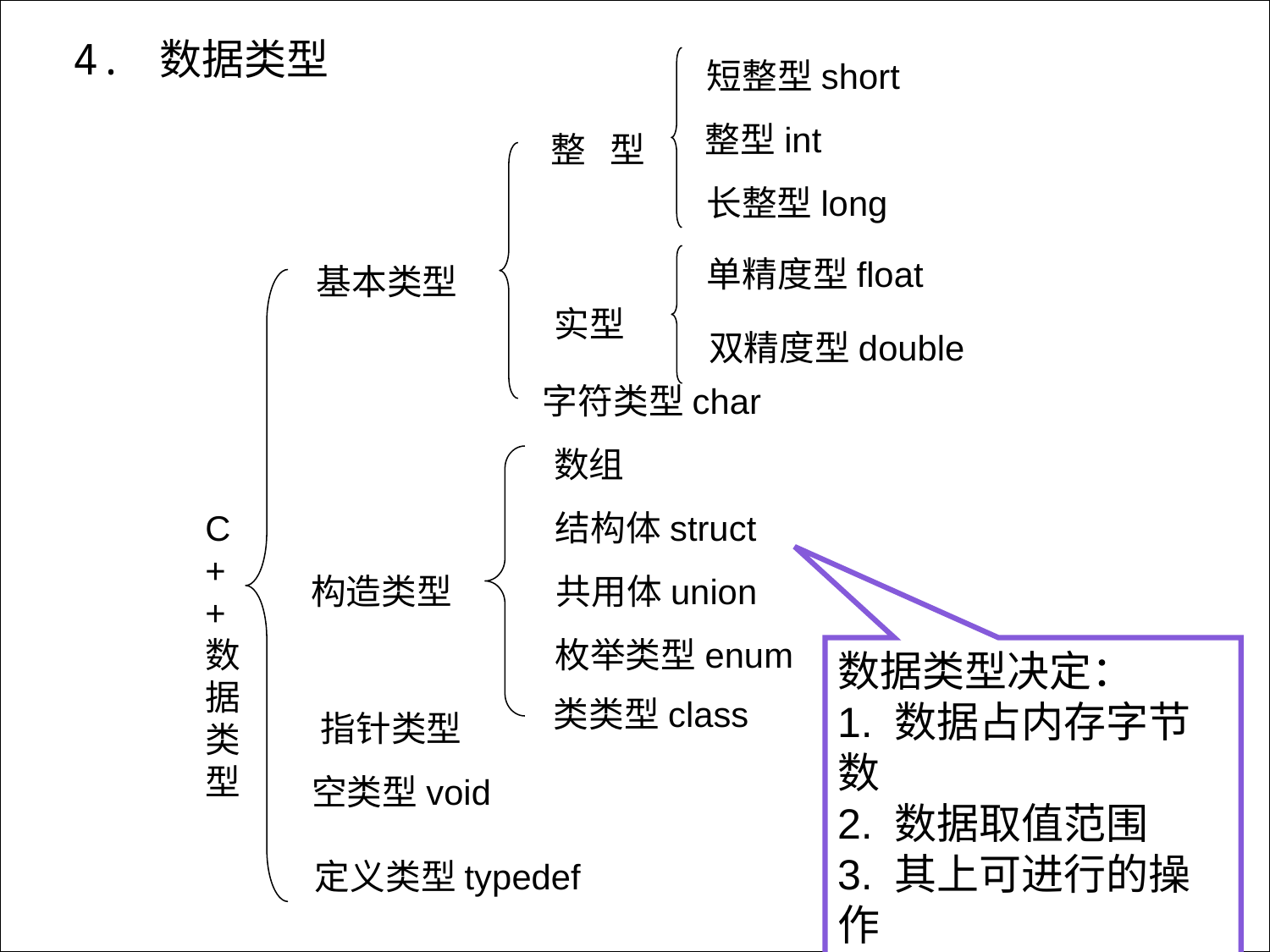

4. 数据类型

短整型short
整型int
长整型long
整   型

单精度型float
双精度型double
基本类型
实型
字符类型char
数组

结构体struct
C
+
+
数
据
类
型
共用体union
构造类型
枚举类型enum
类类型class
指针类型
空类型void
定义类型typedef

数据类型决定：
1. 数据占内存字节数
2. 数据取值范围
3. 其上可进行的操作
42
http://xinxi.xaufe.edu.cn